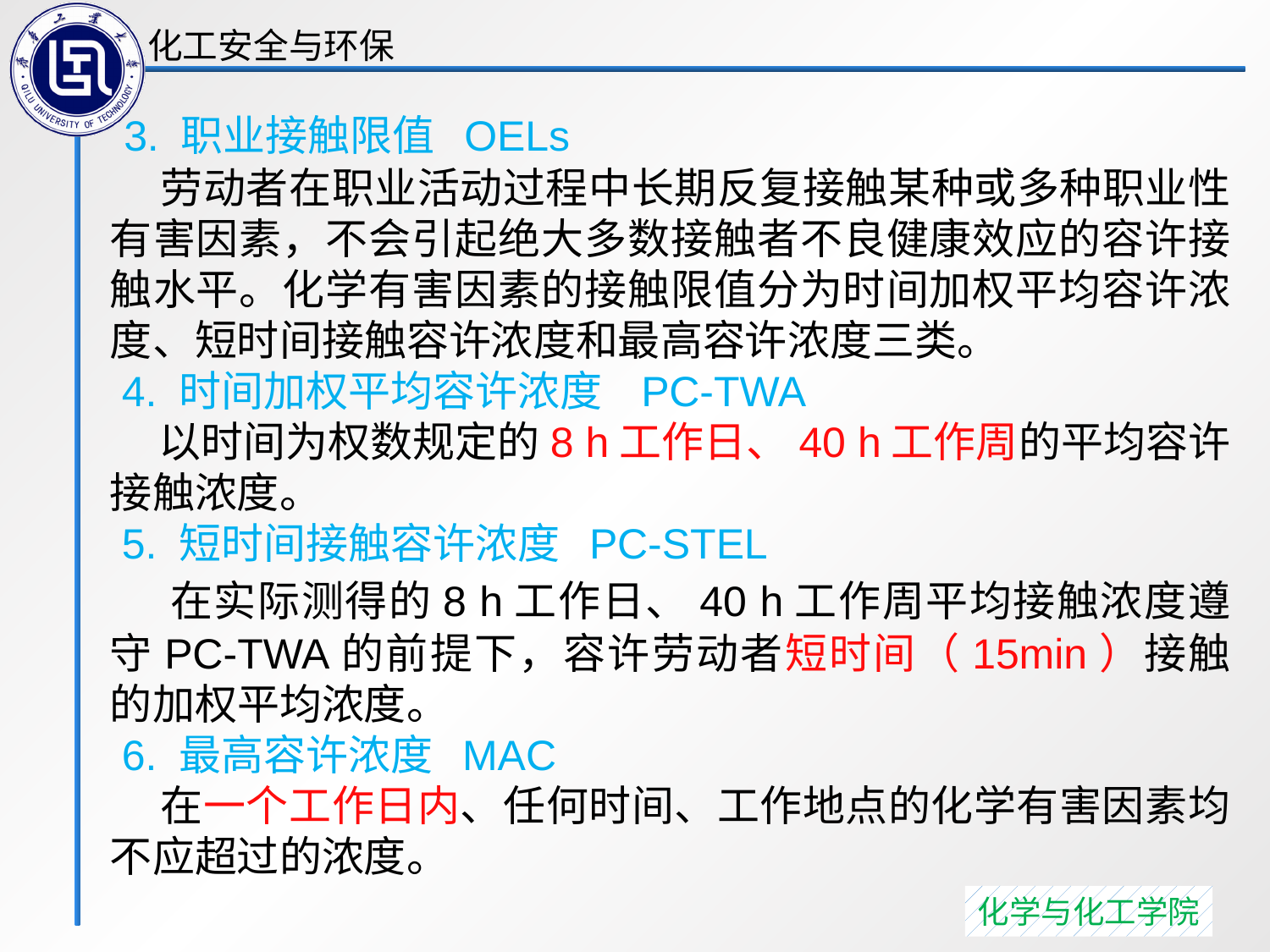

3. 职业接触限值  OELs
    劳动者在职业活动过程中长期反复接触某种或多种职业性有害因素，不会引起绝大多数接触者不良健康效应的容许接触水平。化学有害因素的接触限值分为时间加权平均容许浓度、短时间接触容许浓度和最高容许浓度三类。
 4. 时间加权平均容许浓度   PC-TWA
    以时间为权数规定的8 h工作日、40 h工作周的平均容许接触浓度。
 5. 短时间接触容许浓度  PC-STEL
    在实际测得的8 h工作日、40 h工作周平均接触浓度遵守PC-TWA的前提下，容许劳动者短时间（15min）接触的加权平均浓度。
 6. 最高容许浓度  MAC
    在一个工作日内、任何时间、工作地点的化学有害因素均不应超过的浓度。